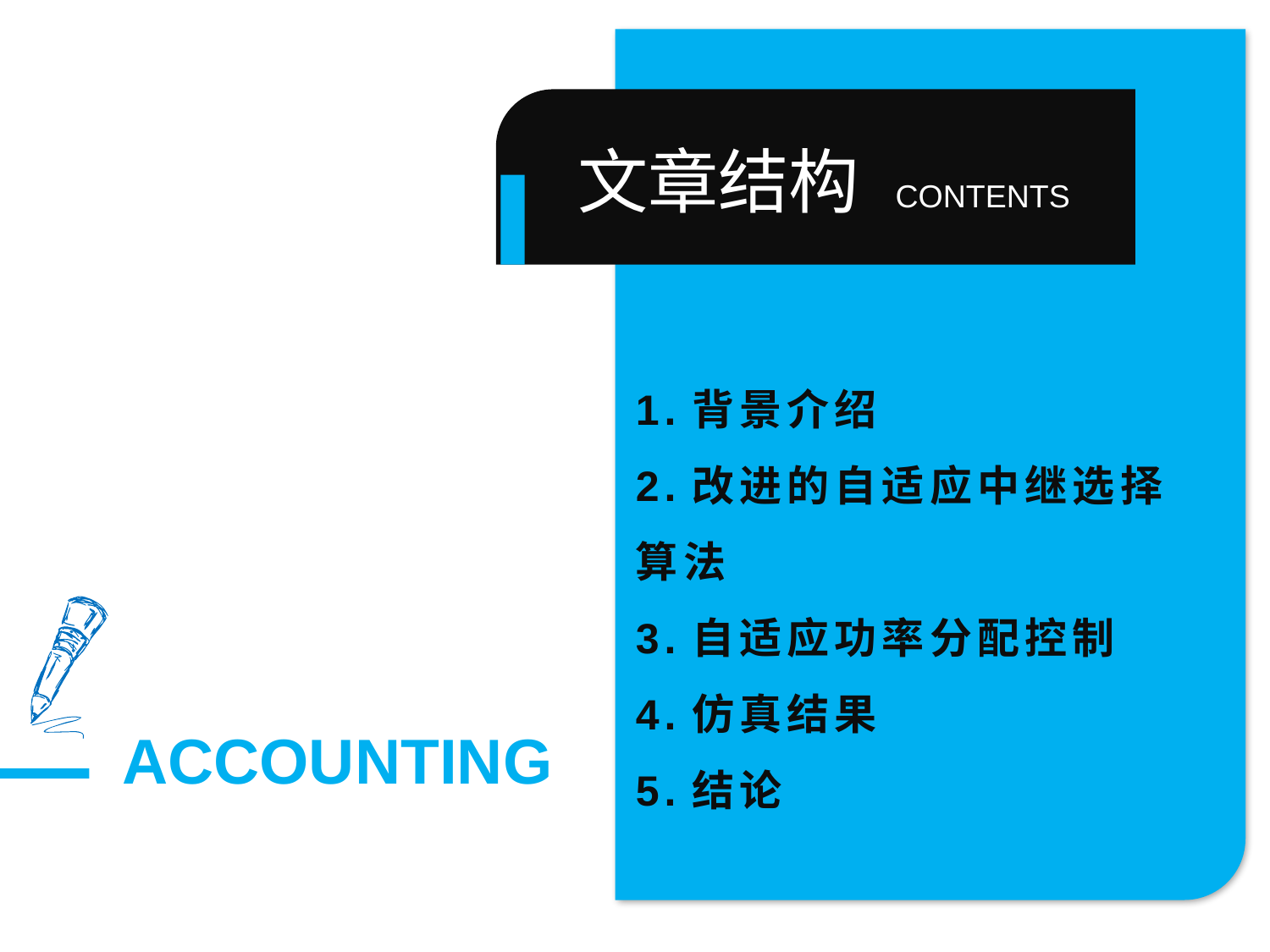

文章结构 CONTENTS

1.背景介绍
2.改进的自适应中继选择算法
3.自适应功率分配控制
4.仿真结果
5.结论

ACCOUNTING